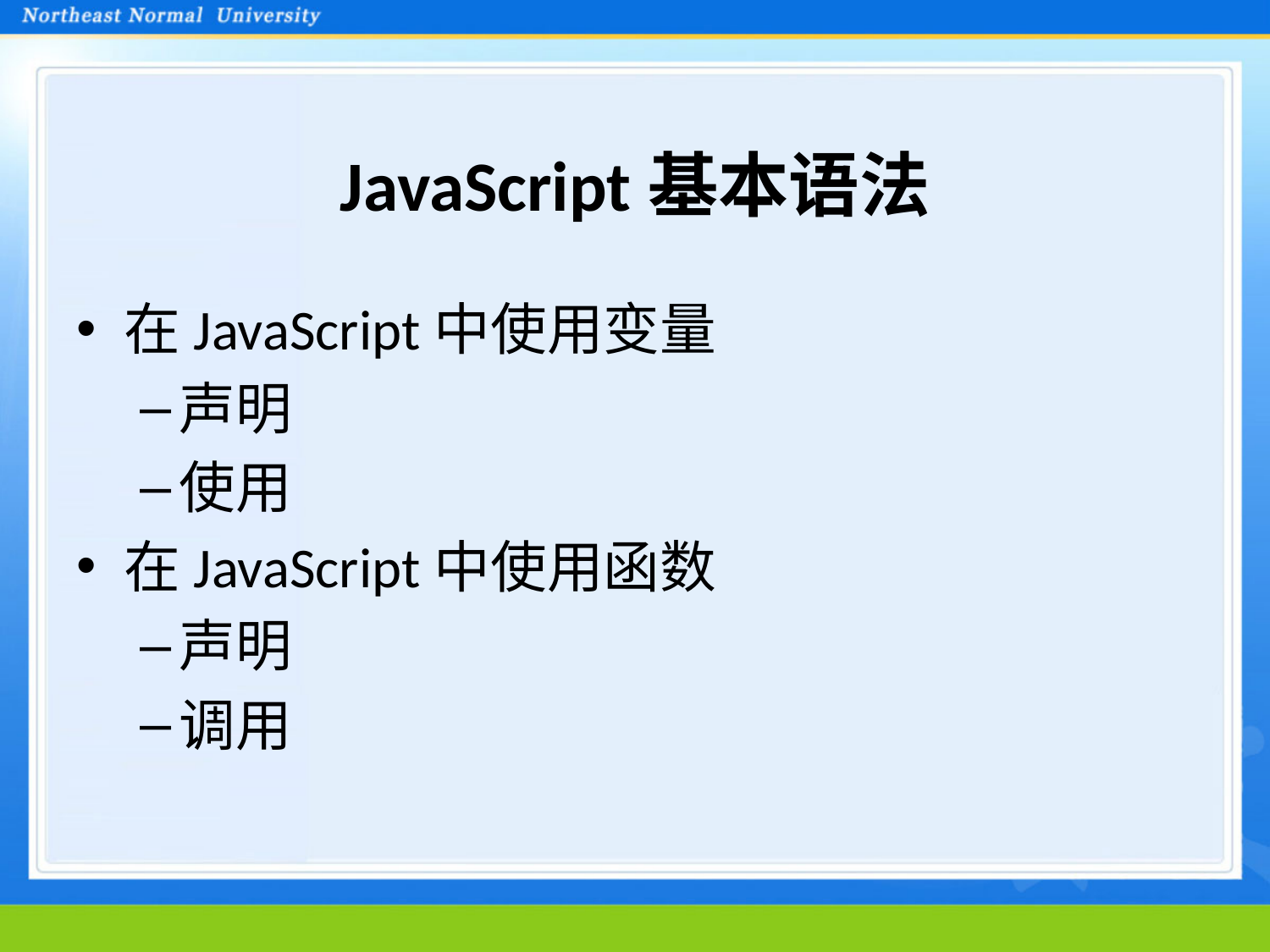

# JavaScript基本语法
在JavaScript中使用变量
声明
使用
在JavaScript中使用函数
声明
调用